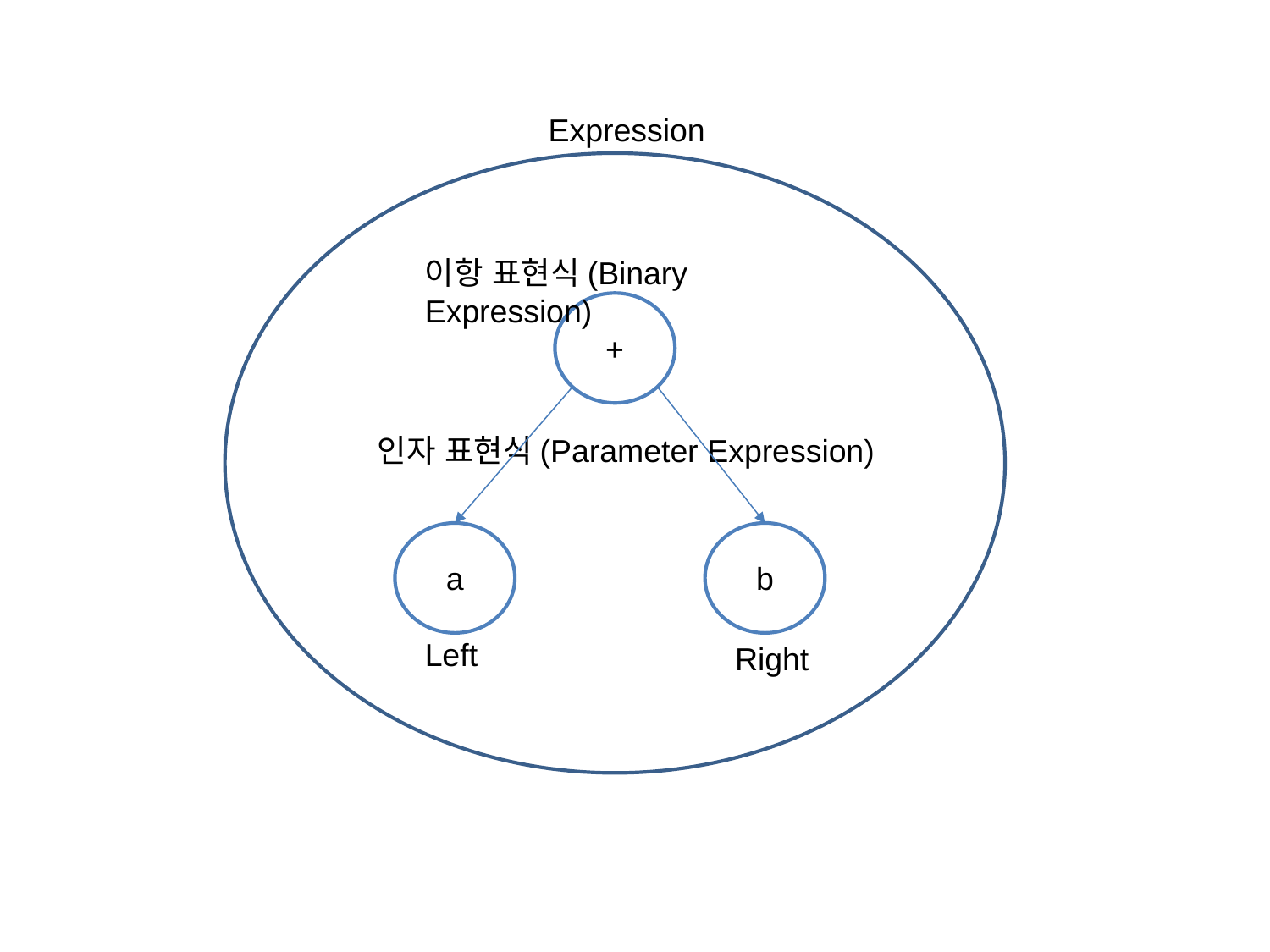

Expression

이항 표현식(Binary Expression)
+
인자 표현식(Parameter Expression)
a
b
Left
Right